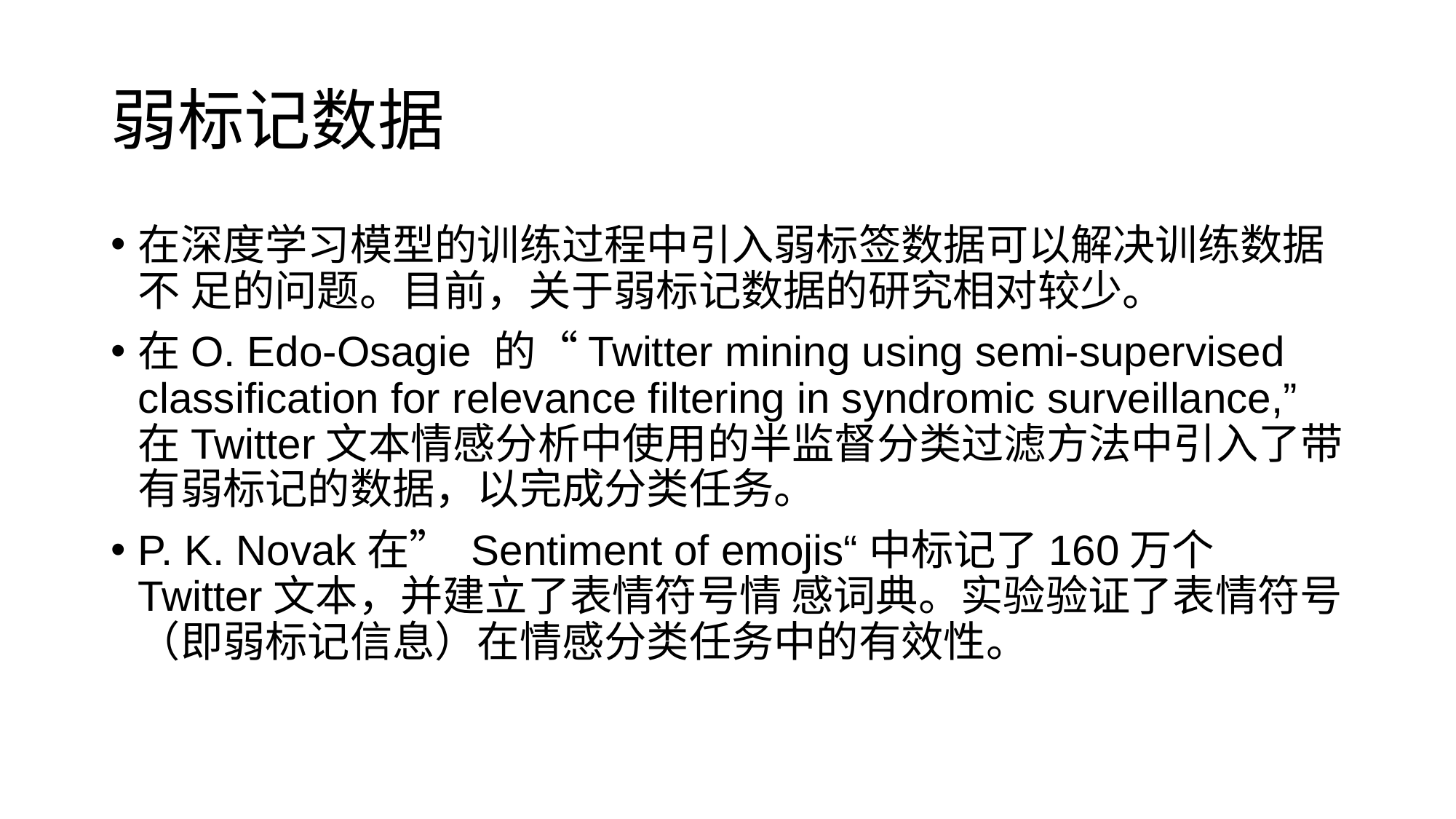

# 弱标记数据
在深度学习模型的训练过程中引入弱标签数据可以解决训练数据不 足的问题。目前，关于弱标记数据的研究相对较少。
在O. Edo-Osagie 的“Twitter mining using semi-supervised classification for relevance filtering in syndromic surveillance,” 在Twitter文本情感分析中使用的半监督分类过滤方法中引入了带有弱标记的数据，以完成分类任务。
P. K. Novak在” Sentiment of emojis“中标记了160万个Twitter文本，并建立了表情符号情 感词典。实验验证了表情符号（即弱标记信息）在情感分类任务中的有效性。